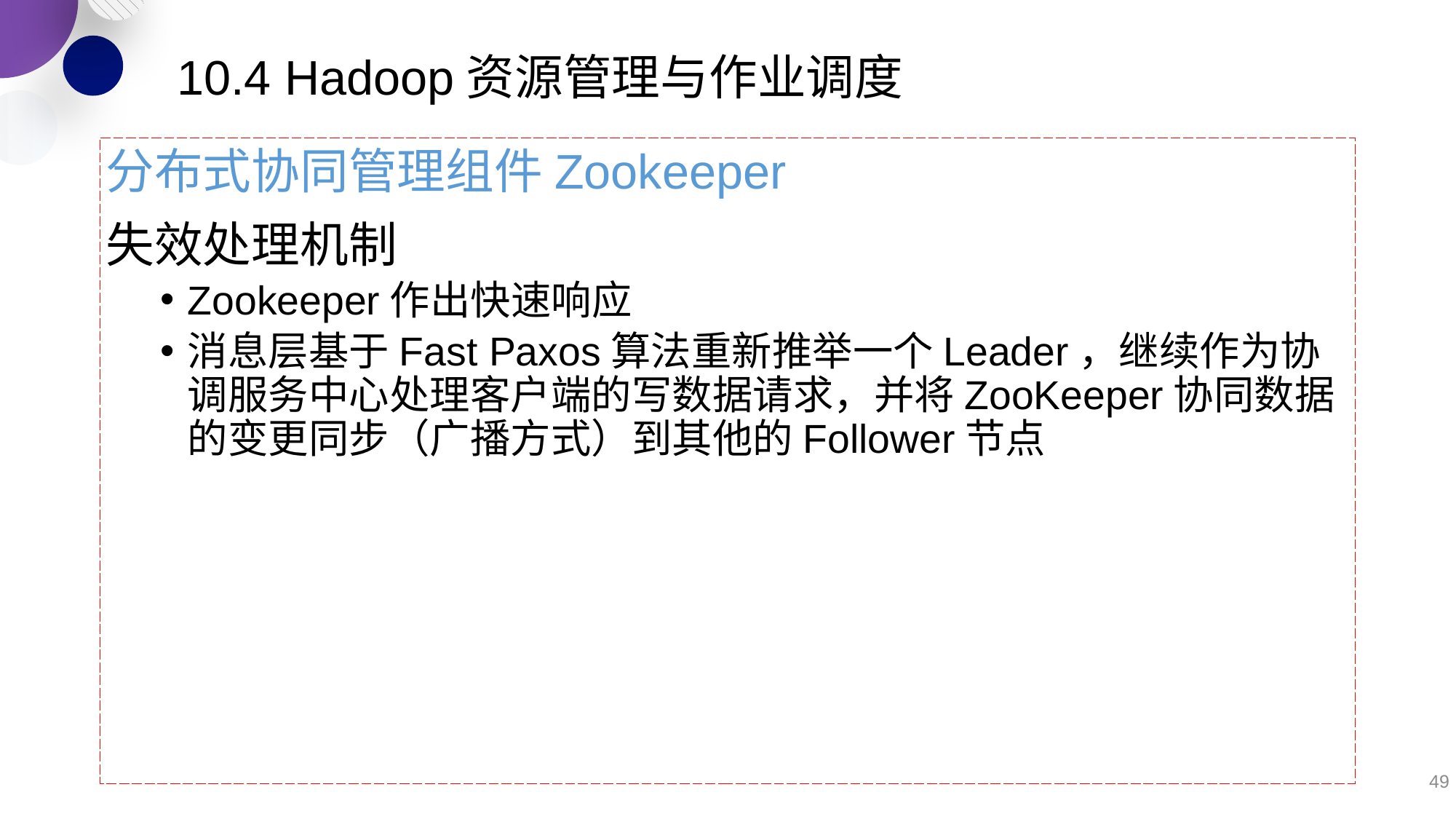

# 10.4 Hadoop资源管理与作业调度
分布式协同管理组件Zookeeper
失效处理机制
Zookeeper作出快速响应
消息层基于Fast Paxos算法重新推举一个Leader，继续作为协调服务中心处理客户端的写数据请求，并将ZooKeeper协同数据的变更同步（广播方式）到其他的Follower节点

49